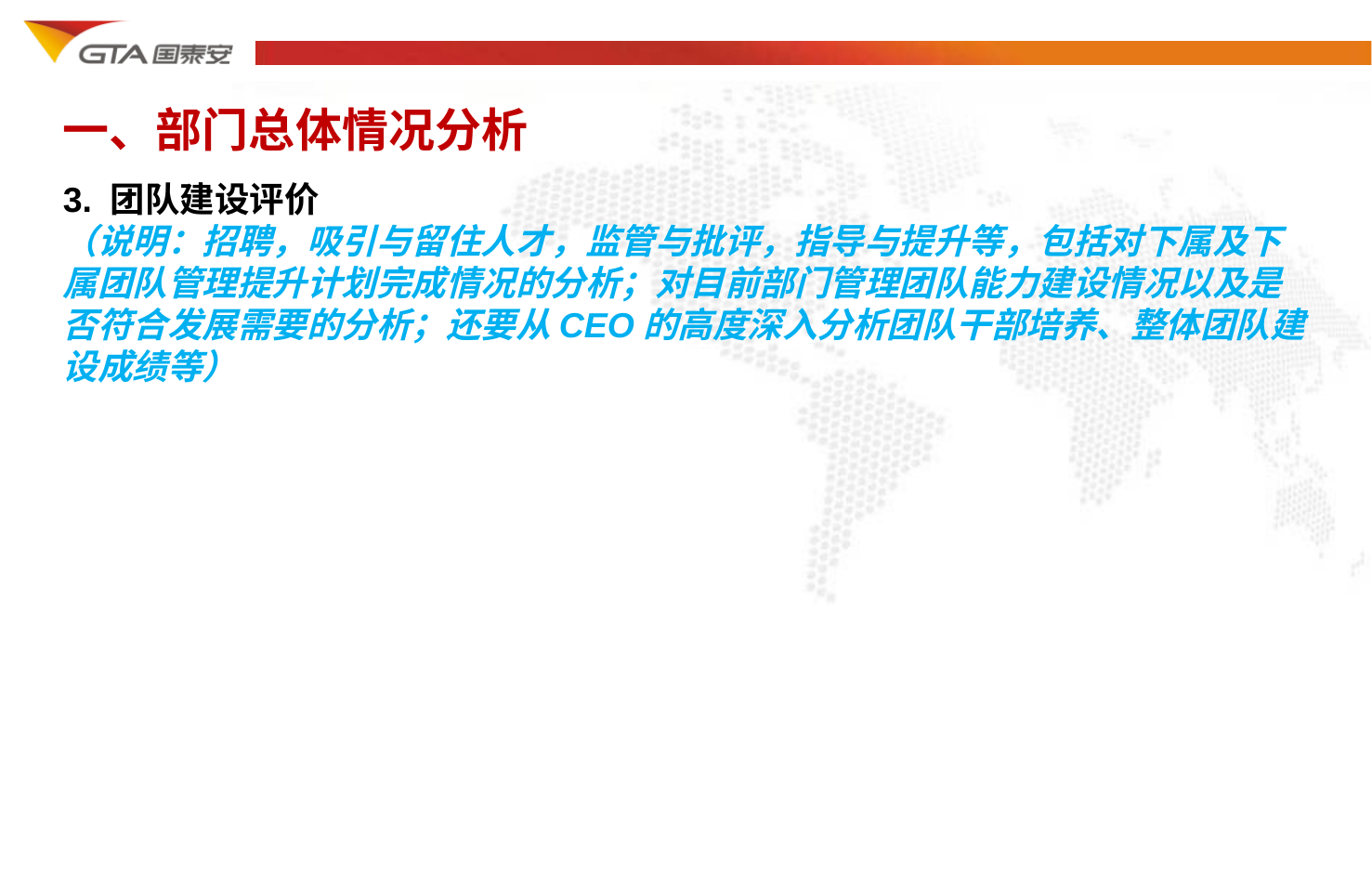

一、部门总体情况分析
3. 团队建设评价
（说明：招聘，吸引与留住人才，监管与批评，指导与提升等，包括对下属及下属团队管理提升计划完成情况的分析；对目前部门管理团队能力建设情况以及是否符合发展需要的分析；还要从CEO的高度深入分析团队干部培养、整体团队建设成绩等）